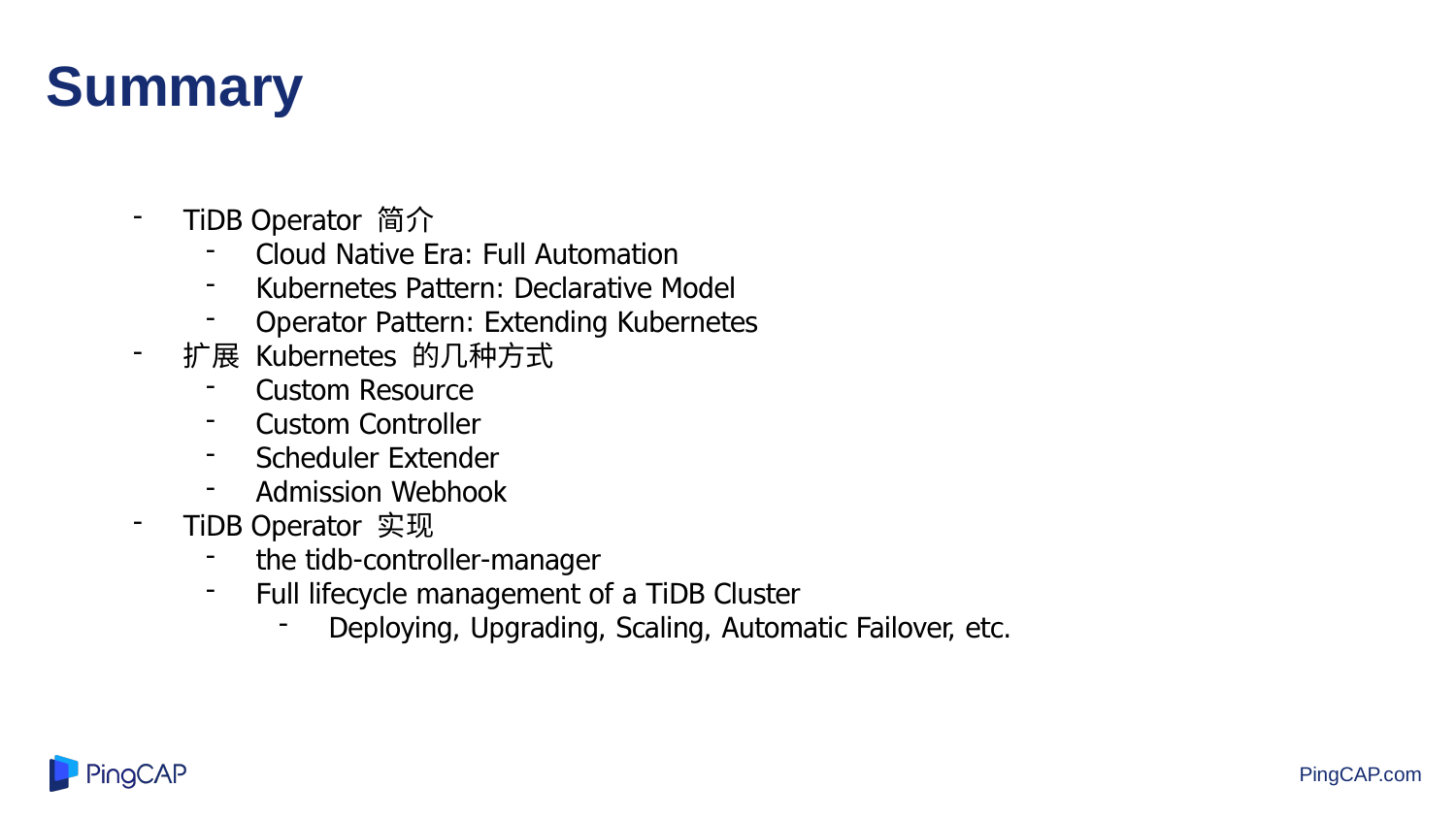

Summary
TiDB Operator 简介
Cloud Native Era: Full Automation
Kubernetes Pattern: Declarative Model
Operator Pattern: Extending Kubernetes
扩展 Kubernetes 的几种方式
Custom Resource
Custom Controller
Scheduler Extender
Admission Webhook
TiDB Operator 实现
the tidb-controller-manager
Full lifecycle management of a TiDB Cluster
Deploying, Upgrading, Scaling, Automatic Failover, etc.